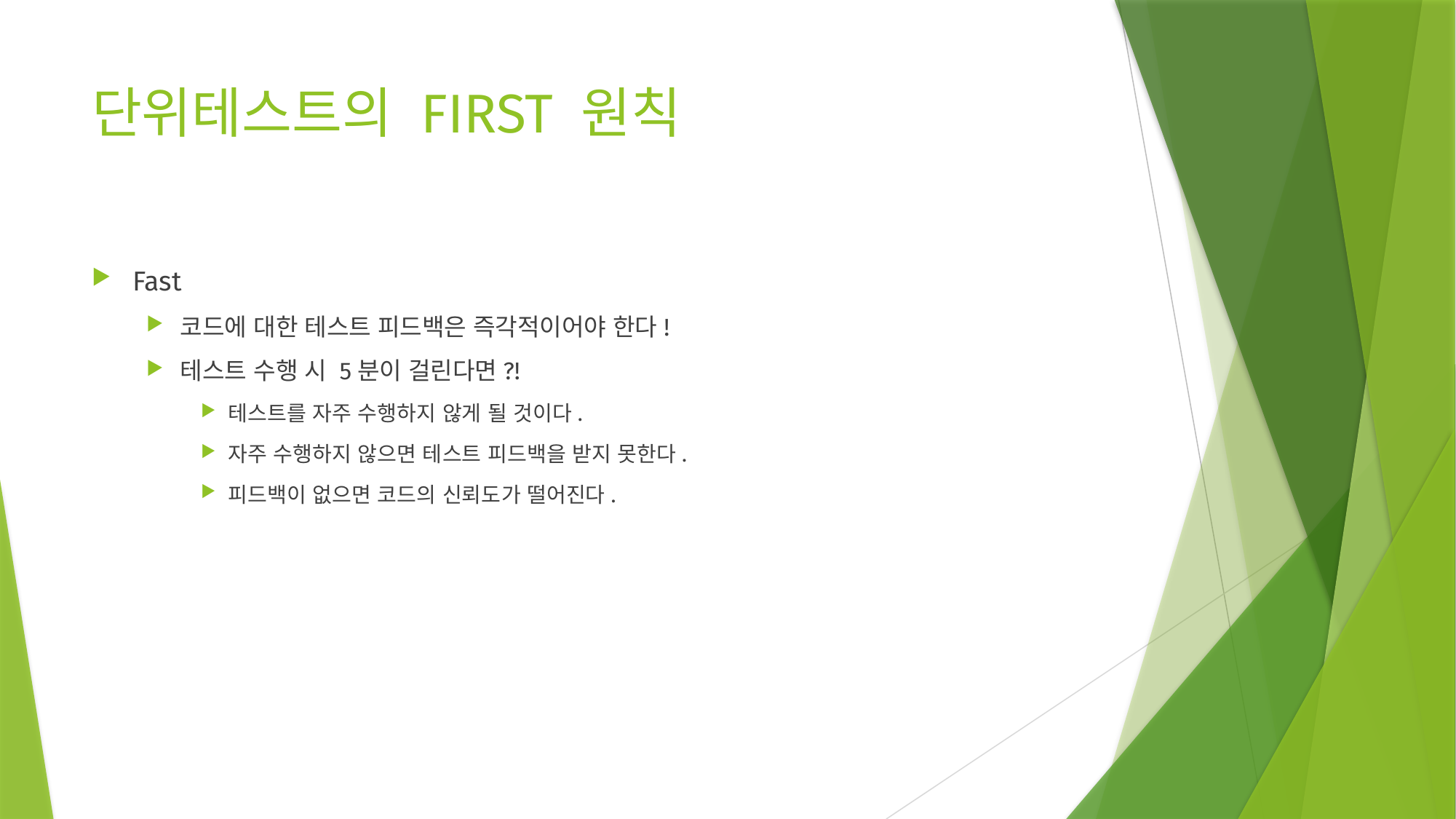

# 단위테스트의 FIRST 원칙
Fast
코드에 대한 테스트 피드백은 즉각적이어야 한다!
테스트 수행 시 5분이 걸린다면?!
테스트를 자주 수행하지 않게 될 것이다.
자주 수행하지 않으면 테스트 피드백을 받지 못한다.
피드백이 없으면 코드의 신뢰도가 떨어진다.